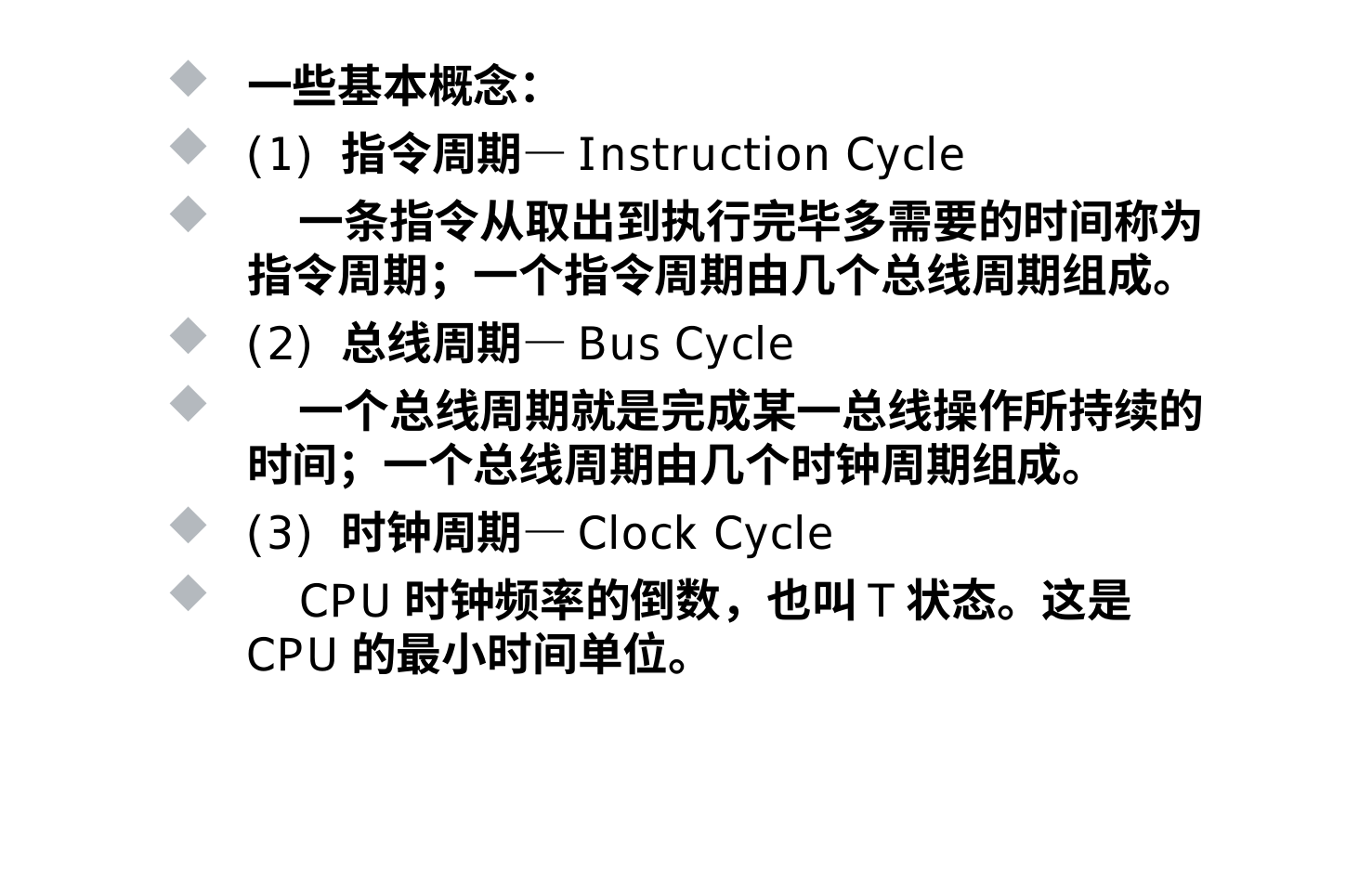

一些基本概念：
(1) 指令周期—Instruction Cycle
    一条指令从取出到执行完毕多需要的时间称为指令周期；一个指令周期由几个总线周期组成。
(2) 总线周期—Bus Cycle
    一个总线周期就是完成某一总线操作所持续的时间；一个总线周期由几个时钟周期组成。
(3) 时钟周期—Clock Cycle
    CPU时钟频率的倒数，也叫T状态。这是CPU的最小时间单位。